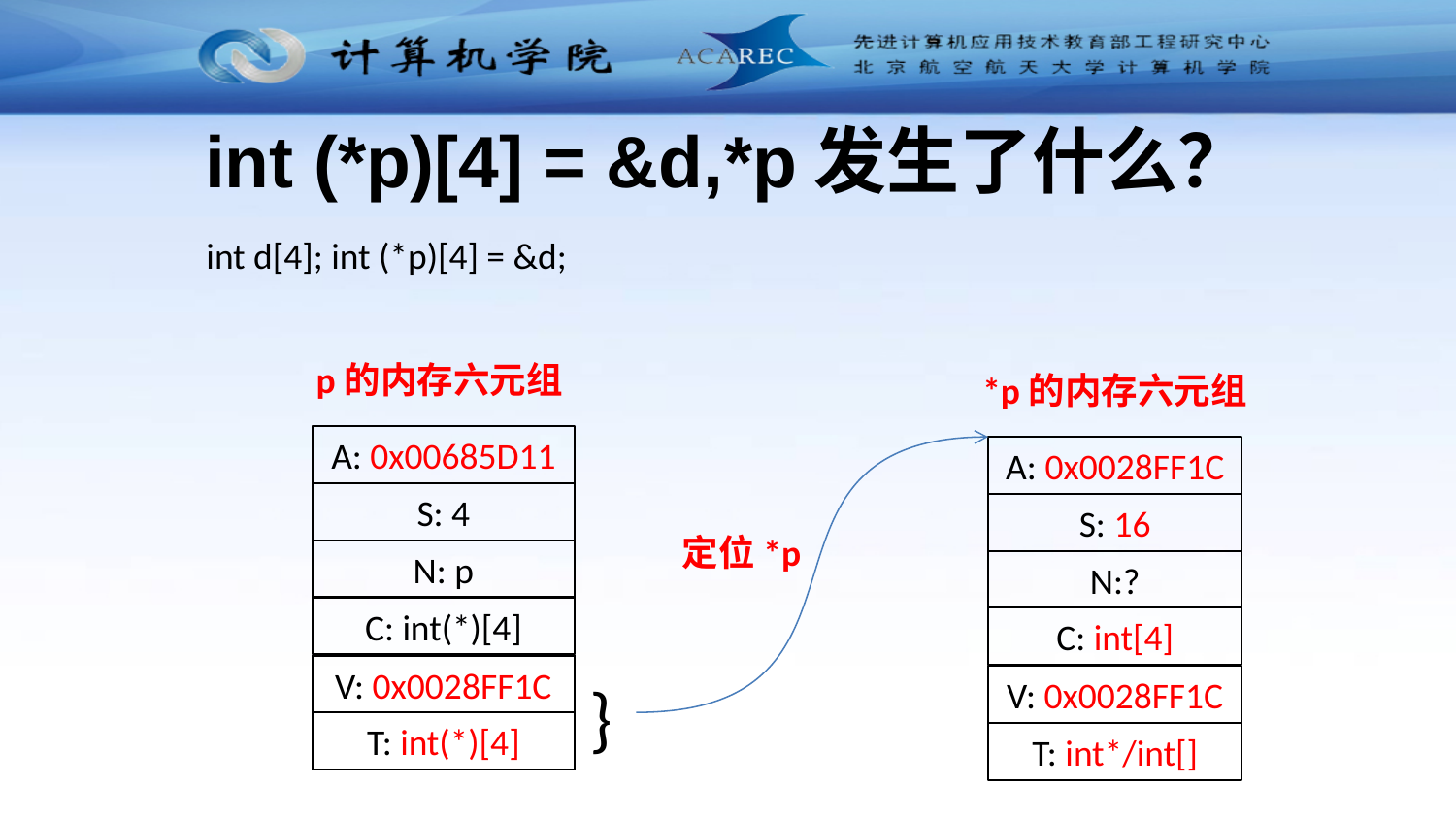

# int (*p)[4] = &d,*p发生了什么？
int d[4]; int (*p)[4] = &d;
p的内存六元组
*p的内存六元组
A: 0x00685D11
A: 0x0028FF1C
S: 4
S: 16
定位*p
N: p
N:?
C: int(*)[4]
C: int[4]
V: 0x0028FF1C
}
V: 0x0028FF1C
T: int(*)[4]
T: int*/int[]